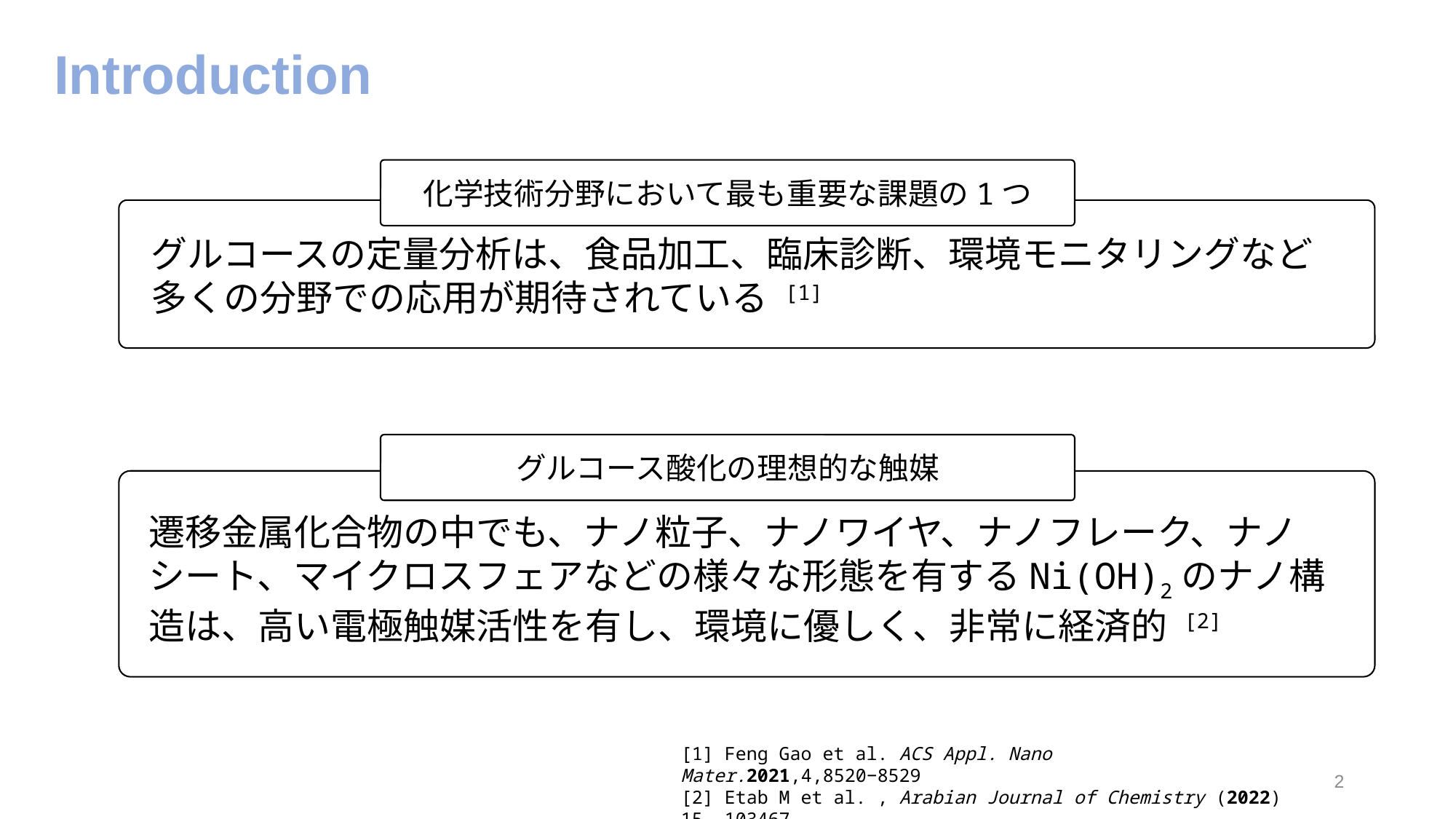

# Introduction
化学技術分野において最も重要な課題の1つ

グルコースの定量分析は、食品加工、臨床診断、環境モニタリングなど多くの分野での応用が期待されている [1]
グルコース酸化の理想的な触媒

遷移金属化合物の中でも、ナノ粒子、ナノワイヤ、ナノフレーク、ナノシート、マイクロスフェアなどの様々な形態を有するNi(OH)2のナノ構造は、高い電極触媒活性を有し、環境に優しく、非常に経済的 [2]
[1] Feng Gao et al. ACS Appl. Nano Mater.2021,4,8520−8529
[2] Etab M et al. , Arabian Journal of Chemistry (2022) 15, 103467
2